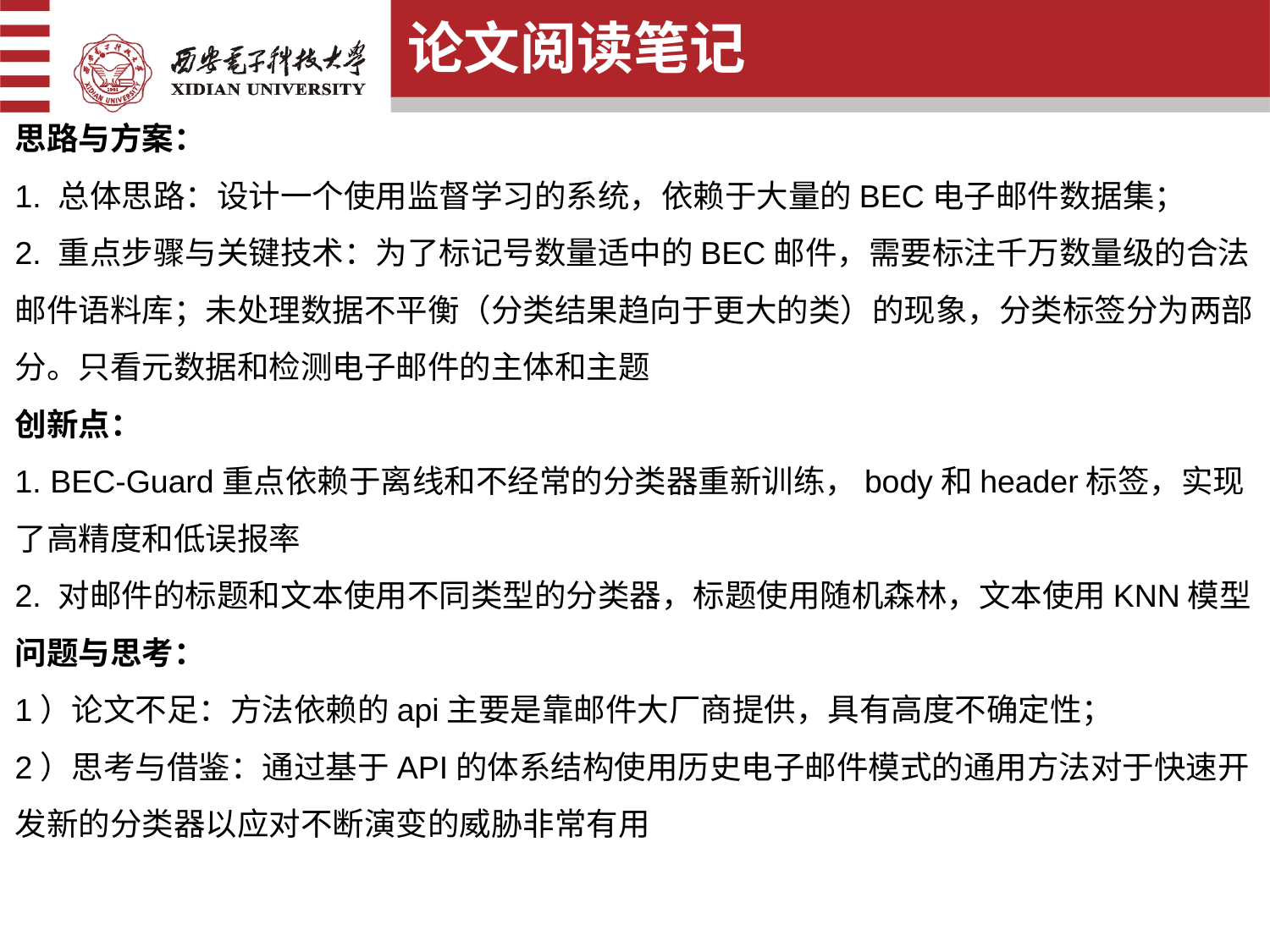

论文阅读笔记
思路与方案：
1. 总体思路：设计一个使用监督学习的系统，依赖于大量的BEC电子邮件数据集；
2. 重点步骤与关键技术：为了标记号数量适中的BEC邮件，需要标注千万数量级的合法邮件语料库；未处理数据不平衡（分类结果趋向于更大的类）的现象，分类标签分为两部分。只看元数据和检测电子邮件的主体和主题
创新点：
1. BEC-Guard重点依赖于离线和不经常的分类器重新训练，body和header标签，实现了高精度和低误报率
2. 对邮件的标题和文本使用不同类型的分类器，标题使用随机森林，文本使用KNN模型
问题与思考：
1）论文不足：方法依赖的api主要是靠邮件大厂商提供，具有高度不确定性；
2）思考与借鉴：通过基于API的体系结构使用历史电子邮件模式的通用方法对于快速开发新的分类器以应对不断演变的威胁非常有用